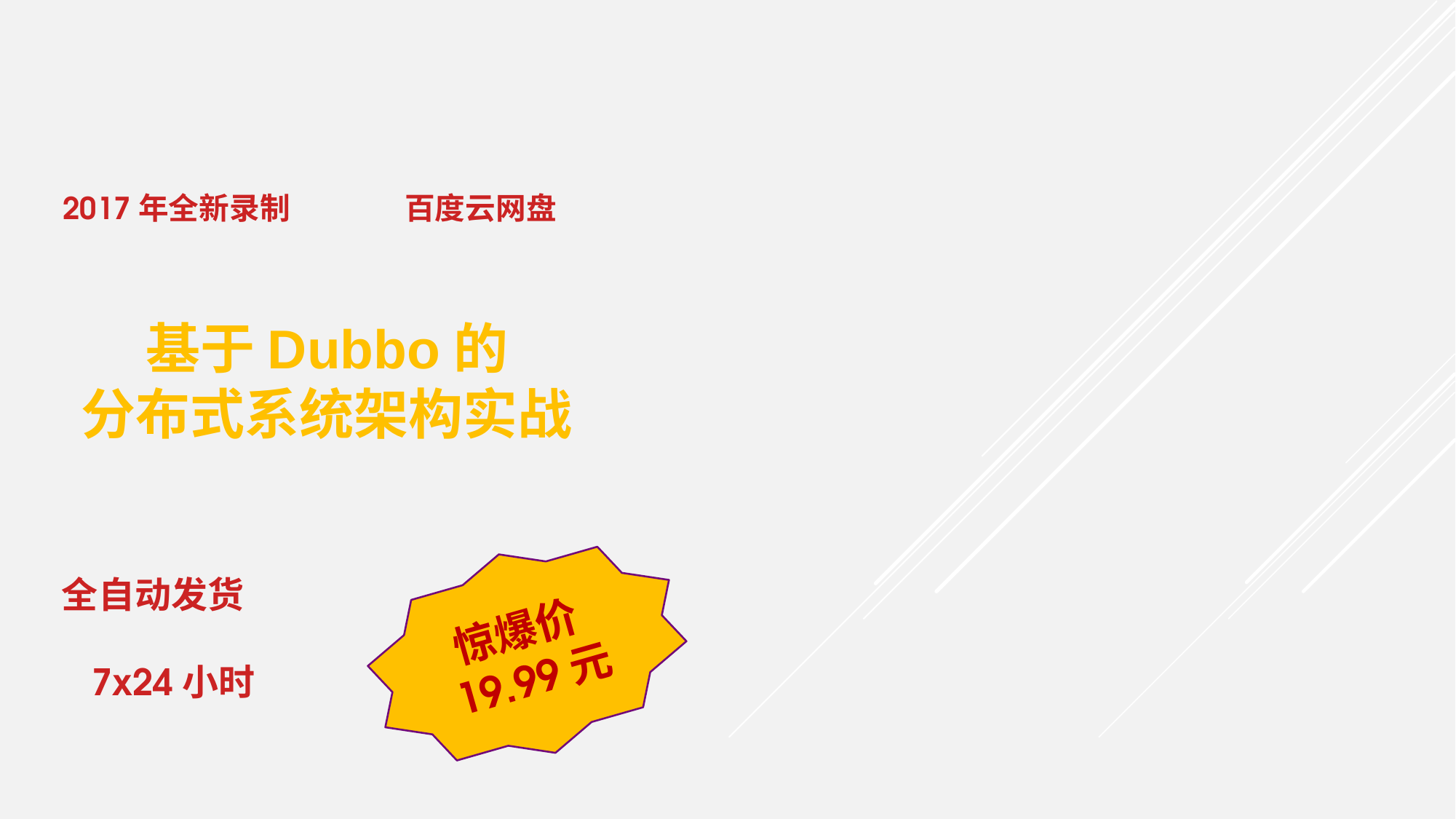

2017年全新录制
百度云网盘
基于Dubbo的
分布式系统架构实战
惊爆价19.99元
全自动发货

7x24小时